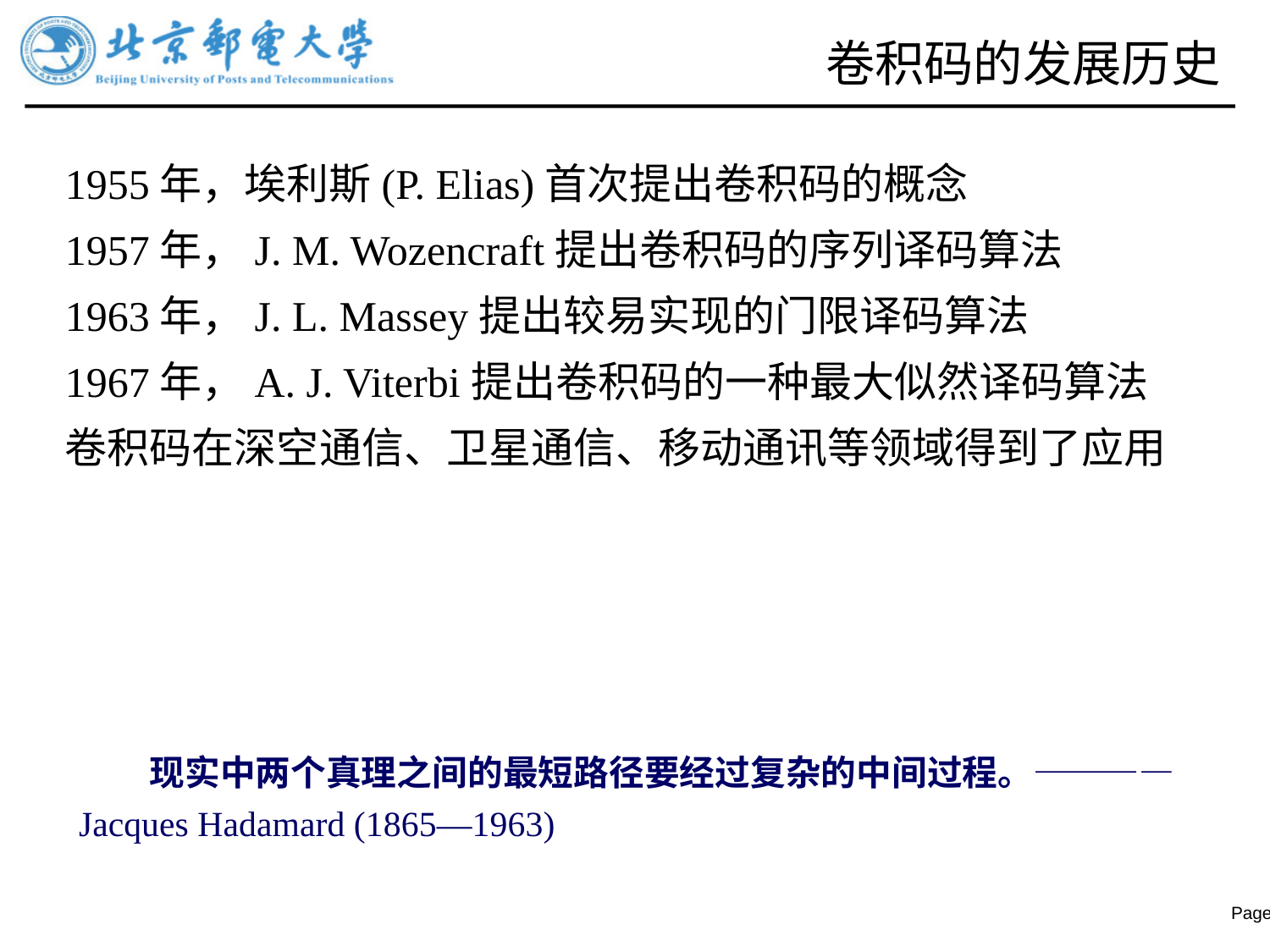

# 卷积码的发展历史
1955年，埃利斯(P. Elias)首次提出卷积码的概念
1957年，J. M. Wozencraft提出卷积码的序列译码算法
1963年，J. L. Massey提出较易实现的门限译码算法
1967年，A. J. Viterbi提出卷积码的一种最大似然译码算法
卷积码在深空通信、卫星通信、移动通讯等领域得到了应用

现实中两个真理之间的最短路径要经过复杂的中间过程。————Jacques Hadamard (1865—1963)